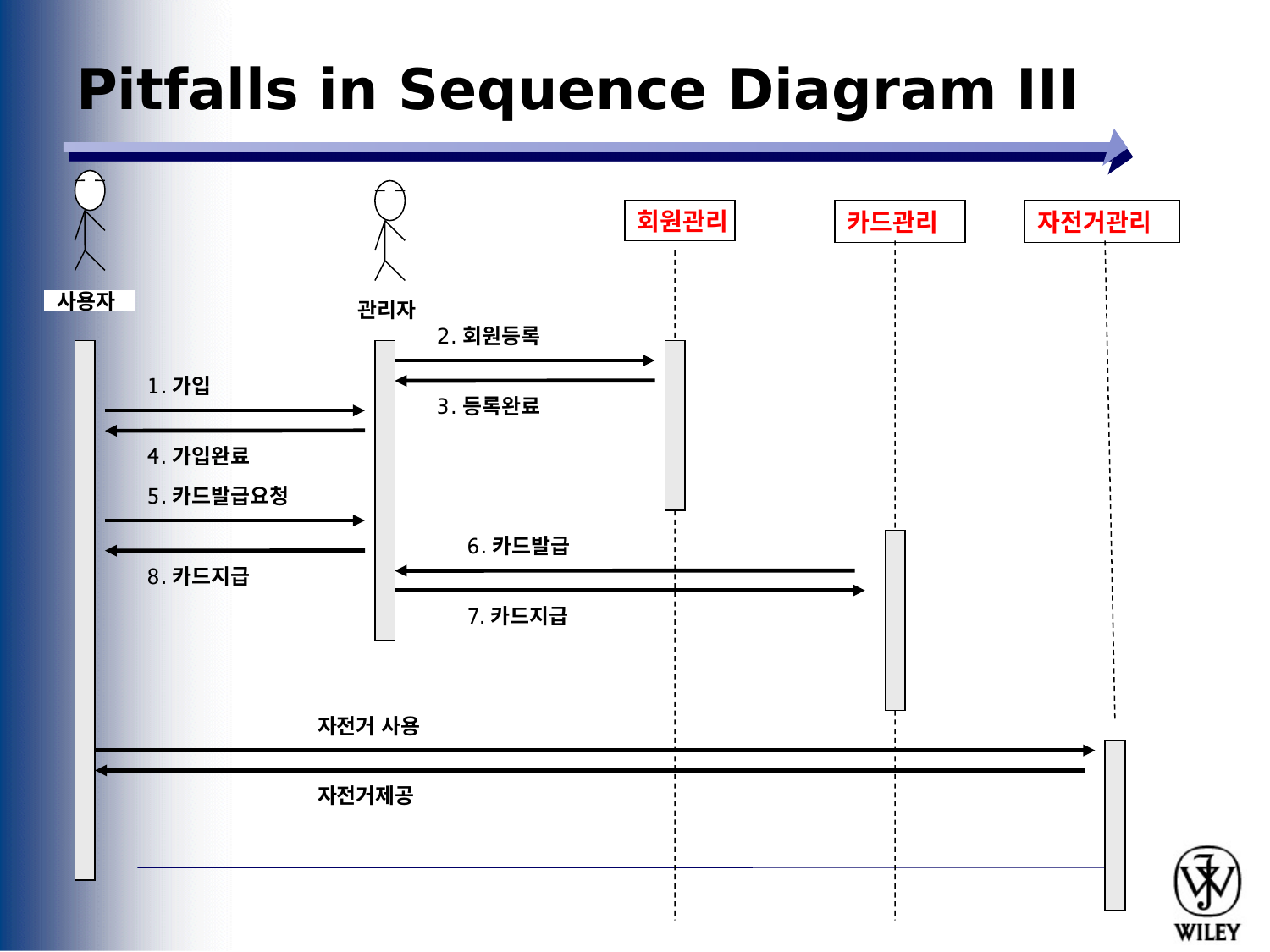

# Pitfalls in Sequence Diagram III

회원관리
카드관리
자전거관리

사용자
관리자
2.회원등록

1.가입
3.등록완료
4.가입완료
5.카드발급요청

6.카드발급

8.카드지급
7.카드지급
자전거 사용

자전거제공